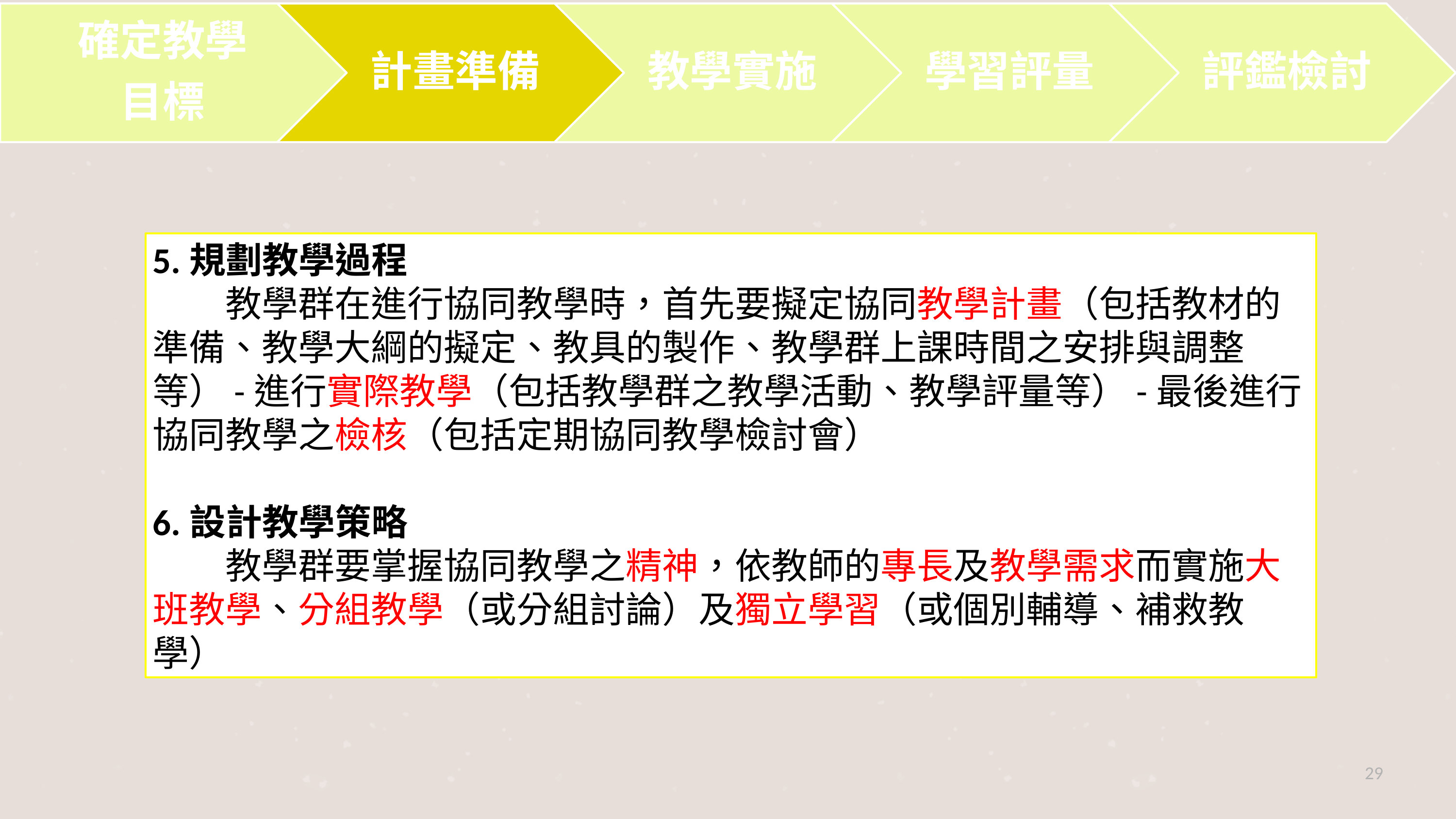

確定教學
目標
計畫準備
教學實施
學習評量
評鑑檢討
5.規劃教學過程
	教學群在進行協同教學時，首先要擬定協同教學計畫（包括教材的準備、教學大綱的擬定、教具的製作、教學群上課時間之安排與調整等）-進行實際教學（包括教學群之教學活動、教學評量等）-最後進行協同教學之檢核（包括定期協同教學檢討會）

6.設計教學策略
	教學群要掌握協同教學之精神，依教師的專長及教學需求而實施大班教學、分組教學（或分組討論）及獨立學習（或個別輔導、補救教學）
29